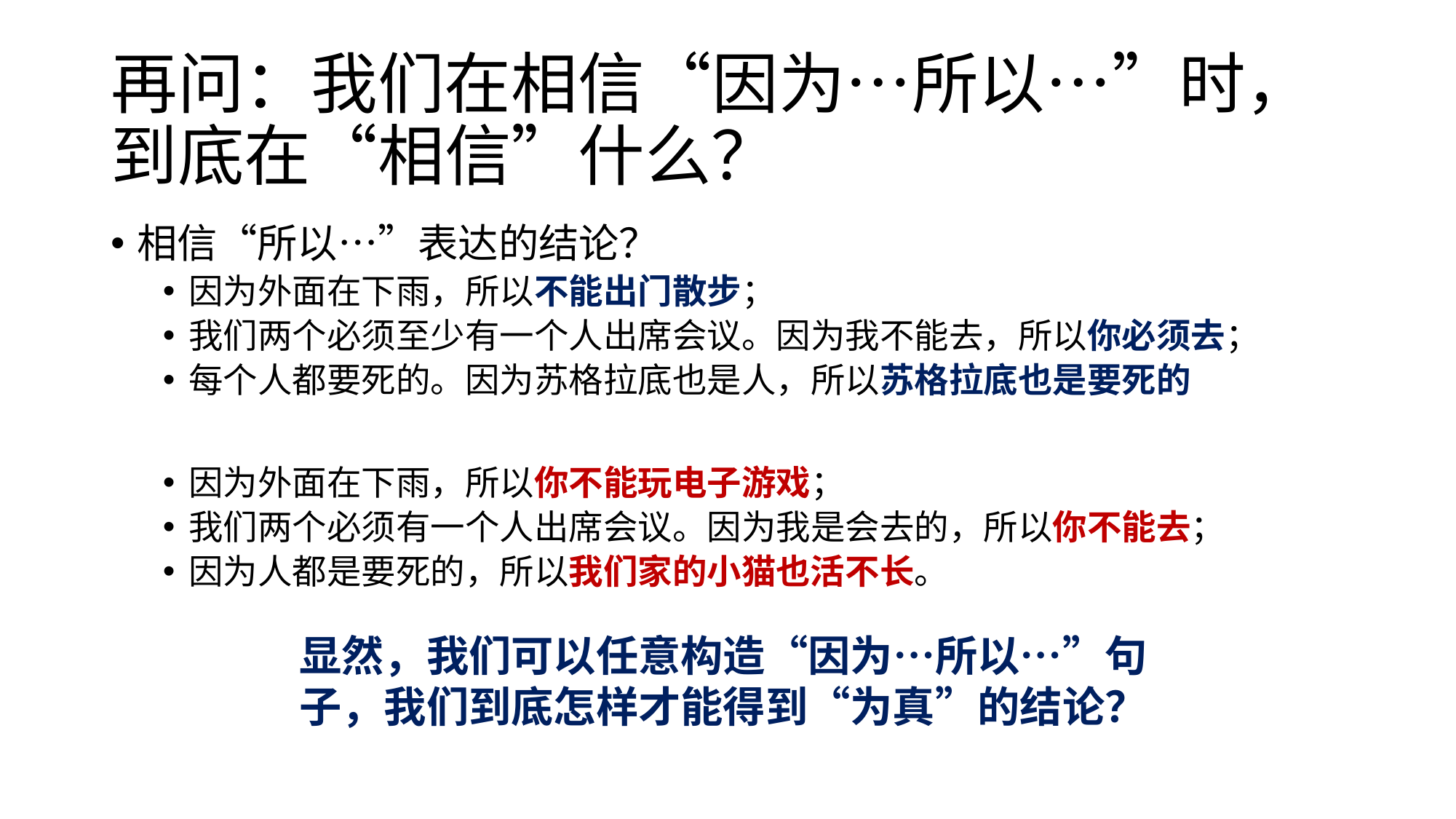

# 再问：我们在相信“因为…所以…”时，到底在“相信”什么？
相信“所以…”表达的结论？
因为外面在下雨，所以不能出门散步；
我们两个必须至少有一个人出席会议。因为我不能去，所以你必须去；
每个人都要死的。因为苏格拉底也是人，所以苏格拉底也是要死的

因为外面在下雨，所以你不能玩电子游戏；
我们两个必须有一个人出席会议。因为我是会去的，所以你不能去；
因为人都是要死的，所以我们家的小猫也活不长。

显然，我们可以任意构造“因为…所以…”句子，我们到底怎样才能得到“为真”的结论？